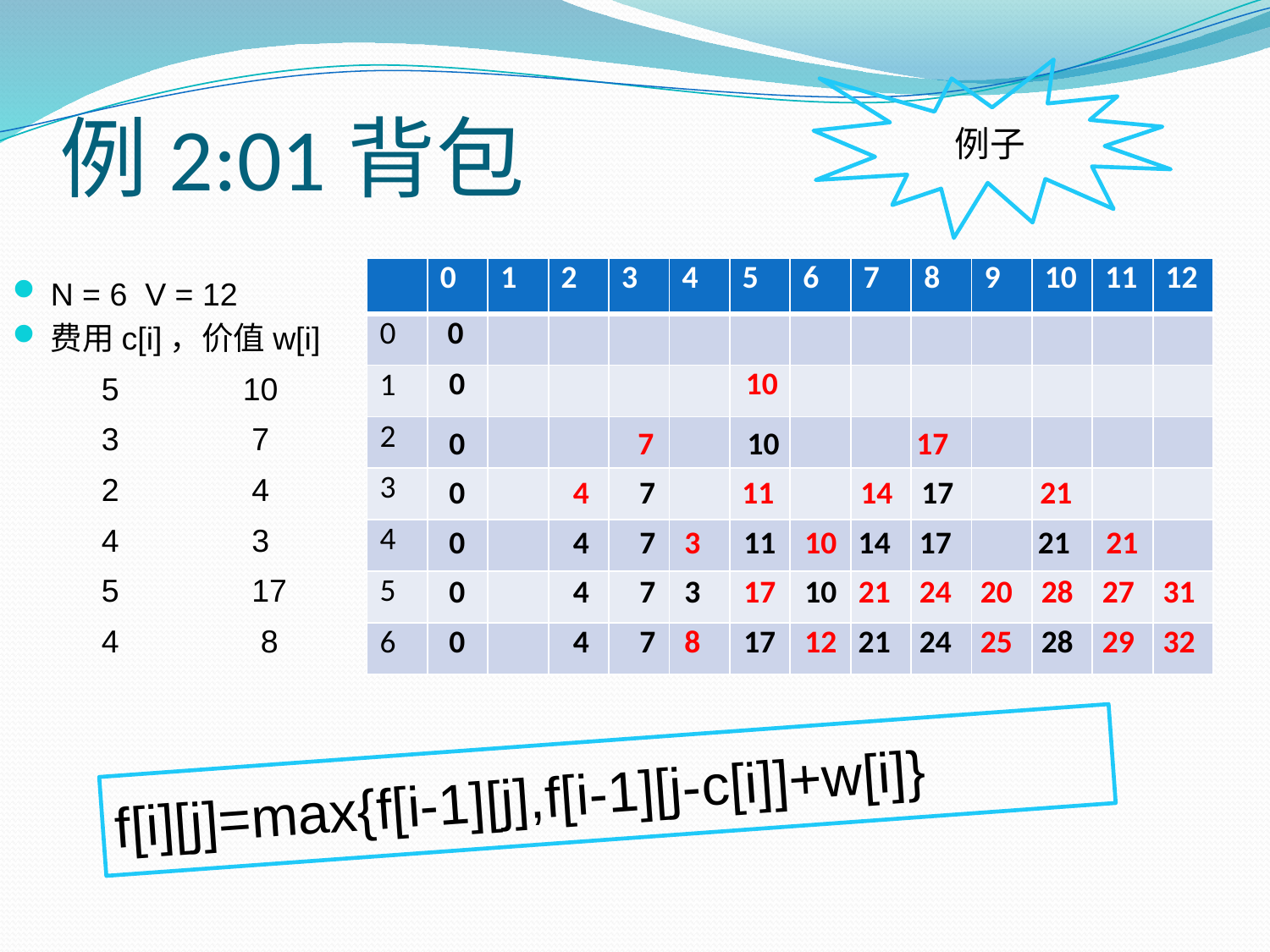

# 例2:01背包
例子
|  | 0 | 1 | 2 | 3 | 4 | 5 | 6 | 7 | 8 | 9 | 10 | 11 | 12 |
| --- | --- | --- | --- | --- | --- | --- | --- | --- | --- | --- | --- | --- | --- |
| 0 | 0 |  |  |  |  |  |  |  |  |  |  |  |  |
| 1 |  |  |  |  |  |  |  |  |  |  |  |  |  |
| 2 |  |  |  |  |  |  |  |  |  |  |  |  |  |
| 3 |  |  |  |  |  |  |  |  |  |  |  |  |  |
| 4 |  |  |  |  |  |  |  |  |  |  |  |  |  |
| 5 |  |  |  |  |  |  |  |  |  |  |  |  |  |
| 6 |  |  |  |  |  |  |  |  |  |  |  |  |  |
N = 6  V = 12
费用c[i]，价值w[i]
          5              10
          3               7
          2               4
          4               3
          5               17
          4                8

0                                       10
0                        7             10                   17
0               4       7            11            14    17            21
0               4       7    3      11    10   14    17            21     21
0               4       7    3      17    10   21    24    20    28    27    31
0               4       7    8      17    12   21    24    25    28    29    32
f[i][j]=max{f[i-1][j],f[i-1][j-c[i]]+w[i]}